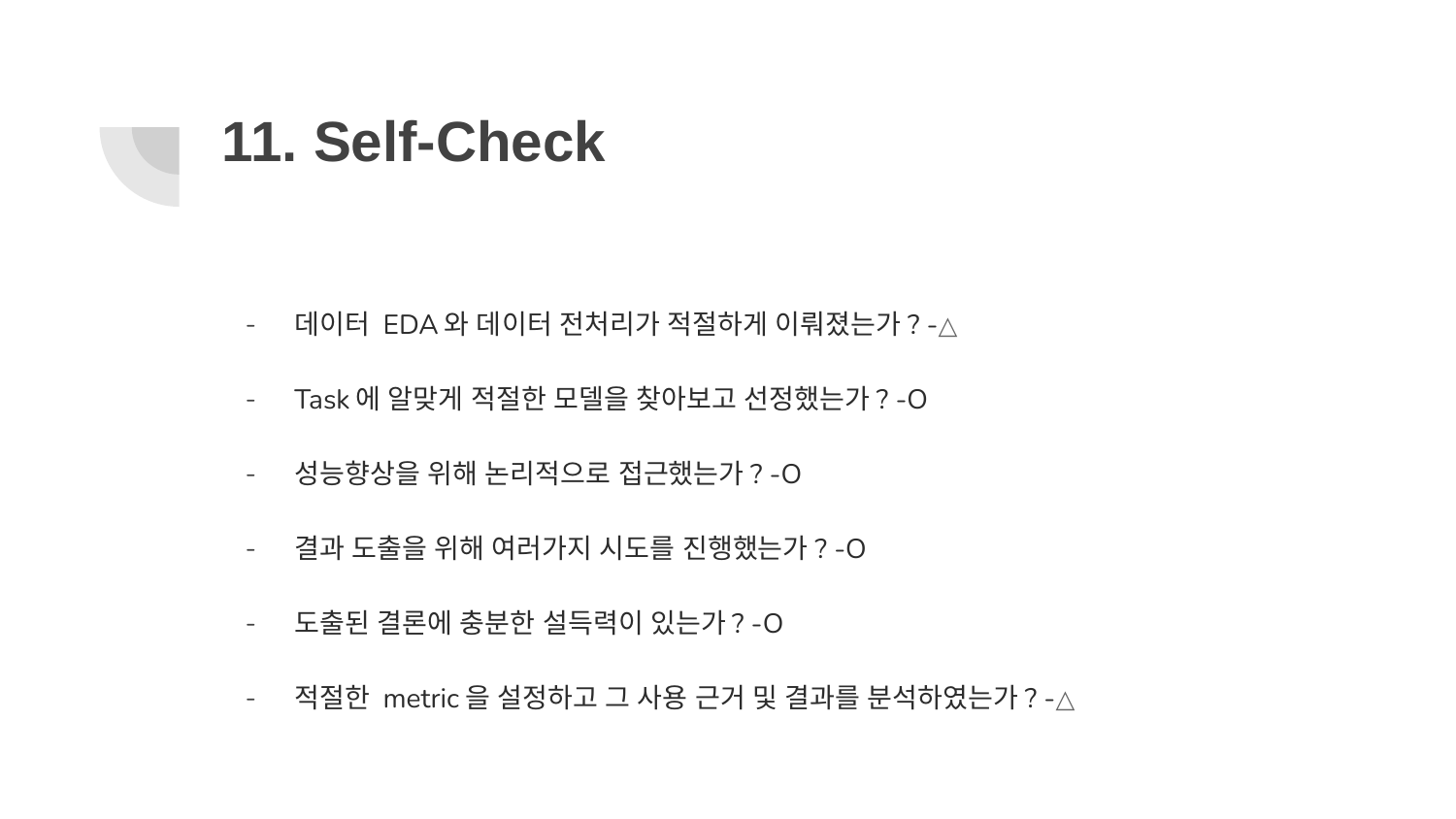

# 11. Self-Check
데이터 EDA와 데이터 전처리가 적절하게 이뤄졌는가? -△
Task에 알맞게 적절한 모델을 찾아보고 선정했는가? -O
성능향상을 위해 논리적으로 접근했는가? -O
결과 도출을 위해 여러가지 시도를 진행했는가? -O
도출된 결론에 충분한 설득력이 있는가? -O
적절한 metric을 설정하고 그 사용 근거 및 결과를 분석하였는가? -△